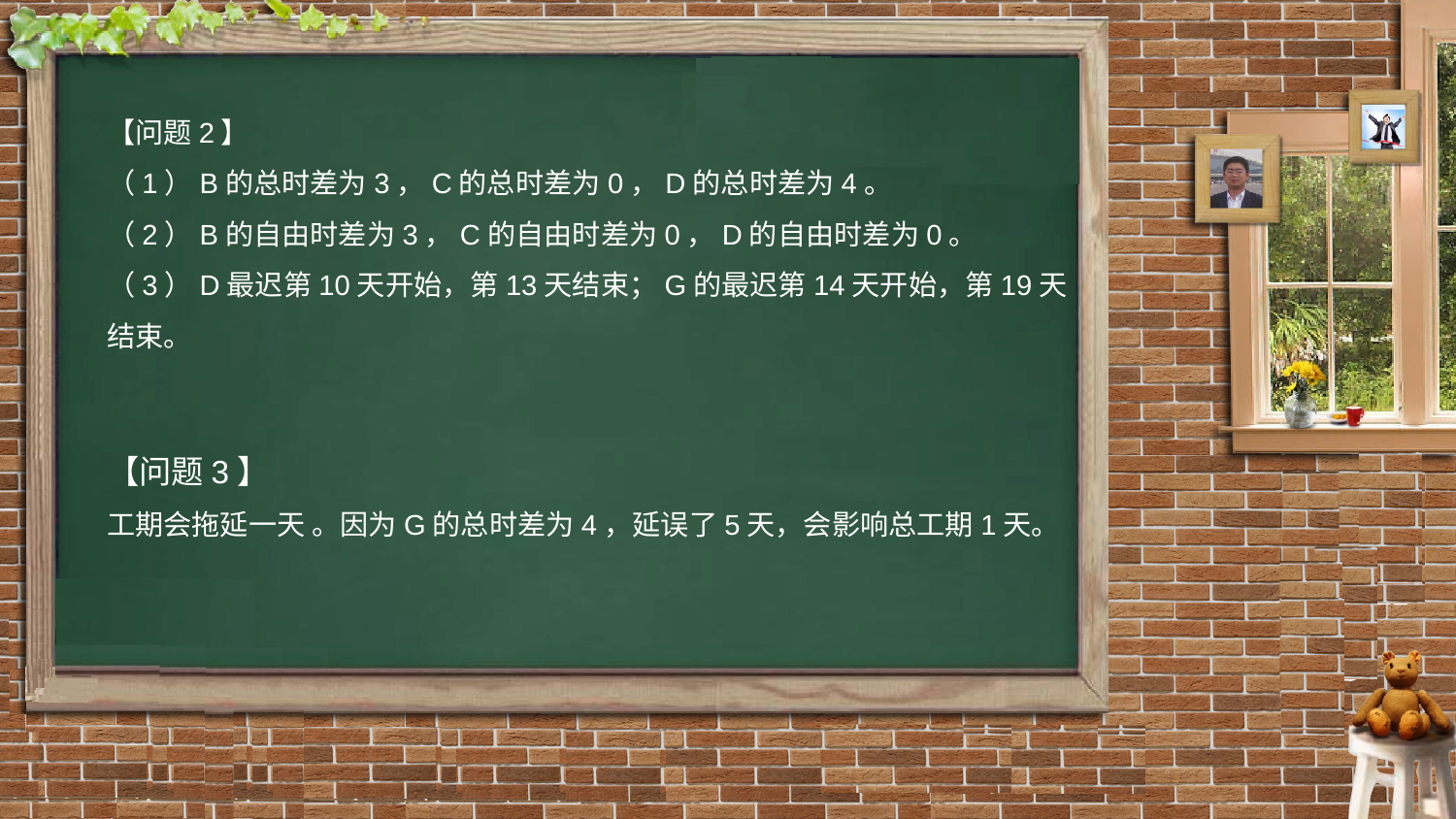

【问题2】
（1）B的总时差为3，C的总时差为0，D的总时差为4。
（2）B的自由时差为3，C的自由时差为0，D的自由时差为0。
（3）D最迟第10天开始，第13天结束；G的最迟第14天开始，第19天结束。

【问题3】
工期会拖延一天 。因为G的总时差为4，延误了5天，会影响总工期1天。